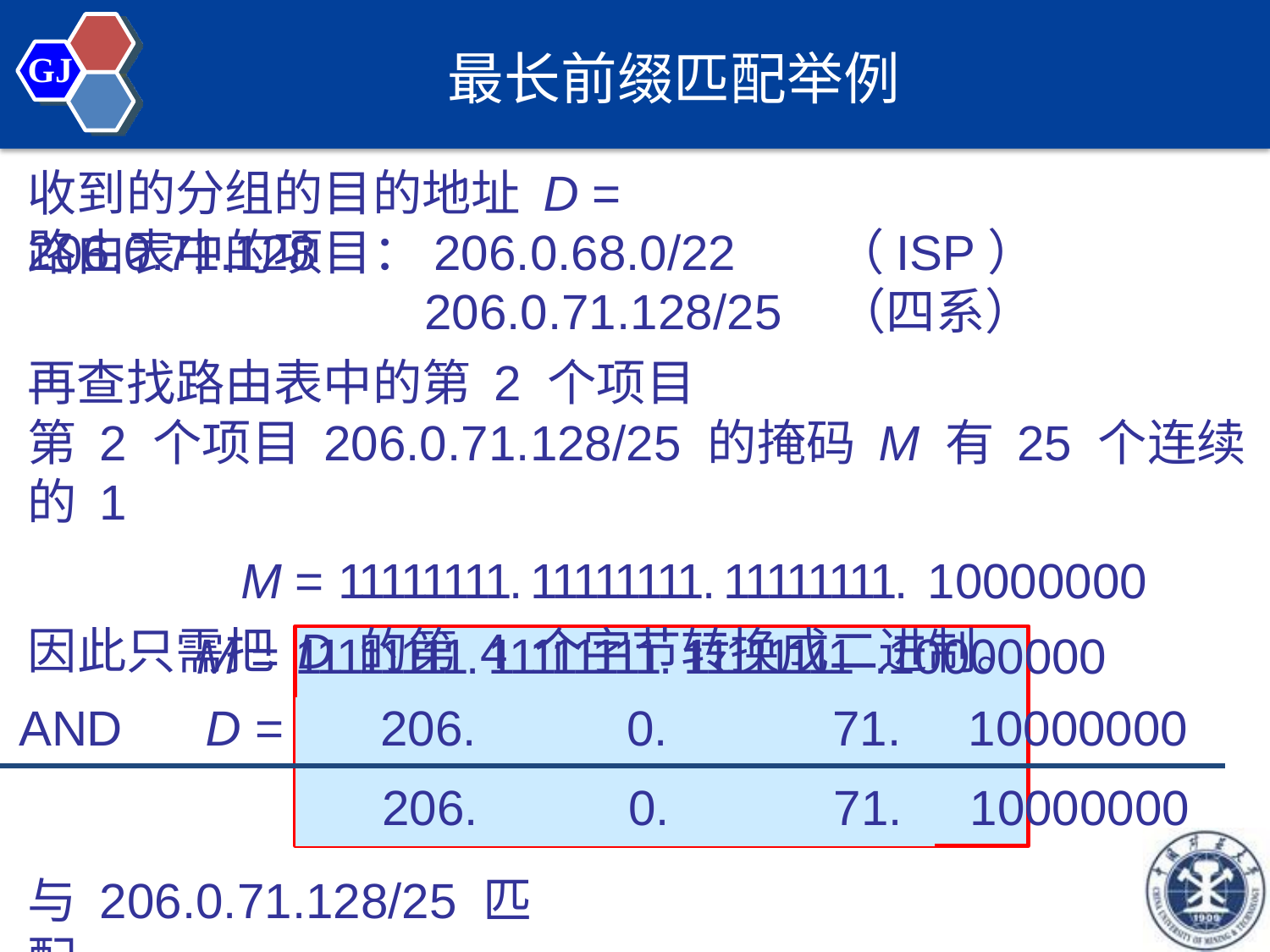

# 最长前缀匹配举例
GJ
收到的分组的目的地址 D = 206.0.71.128
路由表中的项目：206.0.68.0/22
206.0.71.128/25
再查找路由表中的第 2 个项目
（ISP）
（四系）
第 2 个项目 206.0.71.128/25 的掩码 M 有 25 个连续的 1
M = 11111111. 11111111. 11111111. 10000000
因此只需把 D 的第 4 个字节转换成二进制。
| M = |  | 11111111. 11111111. 11111111 .10000000 |  |  |  |
| --- | --- | --- | --- | --- | --- |
| AND | D = | 206. | 0. | 71. | 10000000 |
|  |  | 206. | 0. | 71. | 10000000 |

与 206.0.71.128/25 匹配